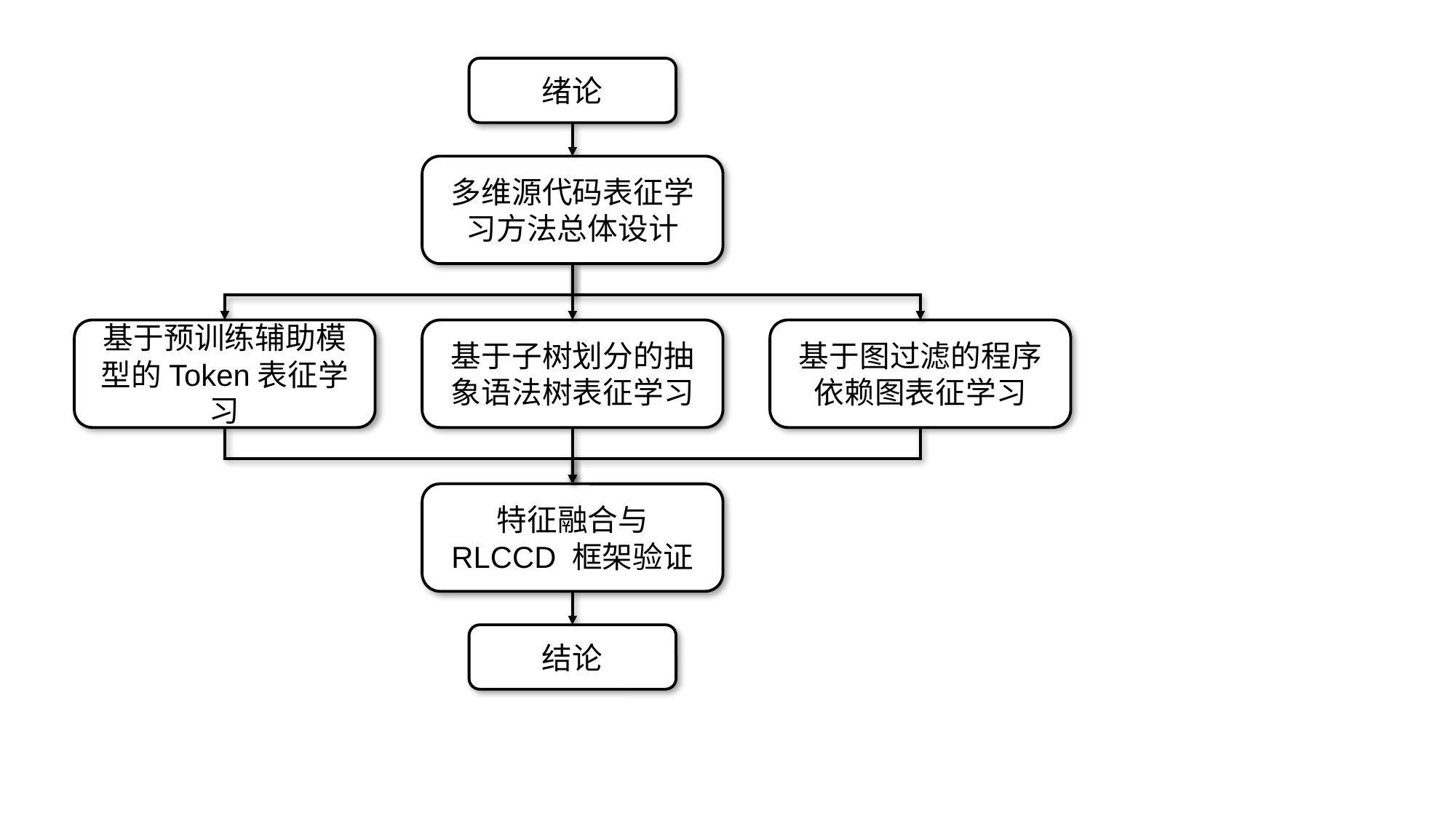

绪论
多维源代码表征学习方法总体设计
基于预训练辅助模型的Token表征学习
基于子树划分的抽象语法树表征学习
基于图过滤的程序依赖图表征学习
特征融合与
RLCCD 框架验证
结论